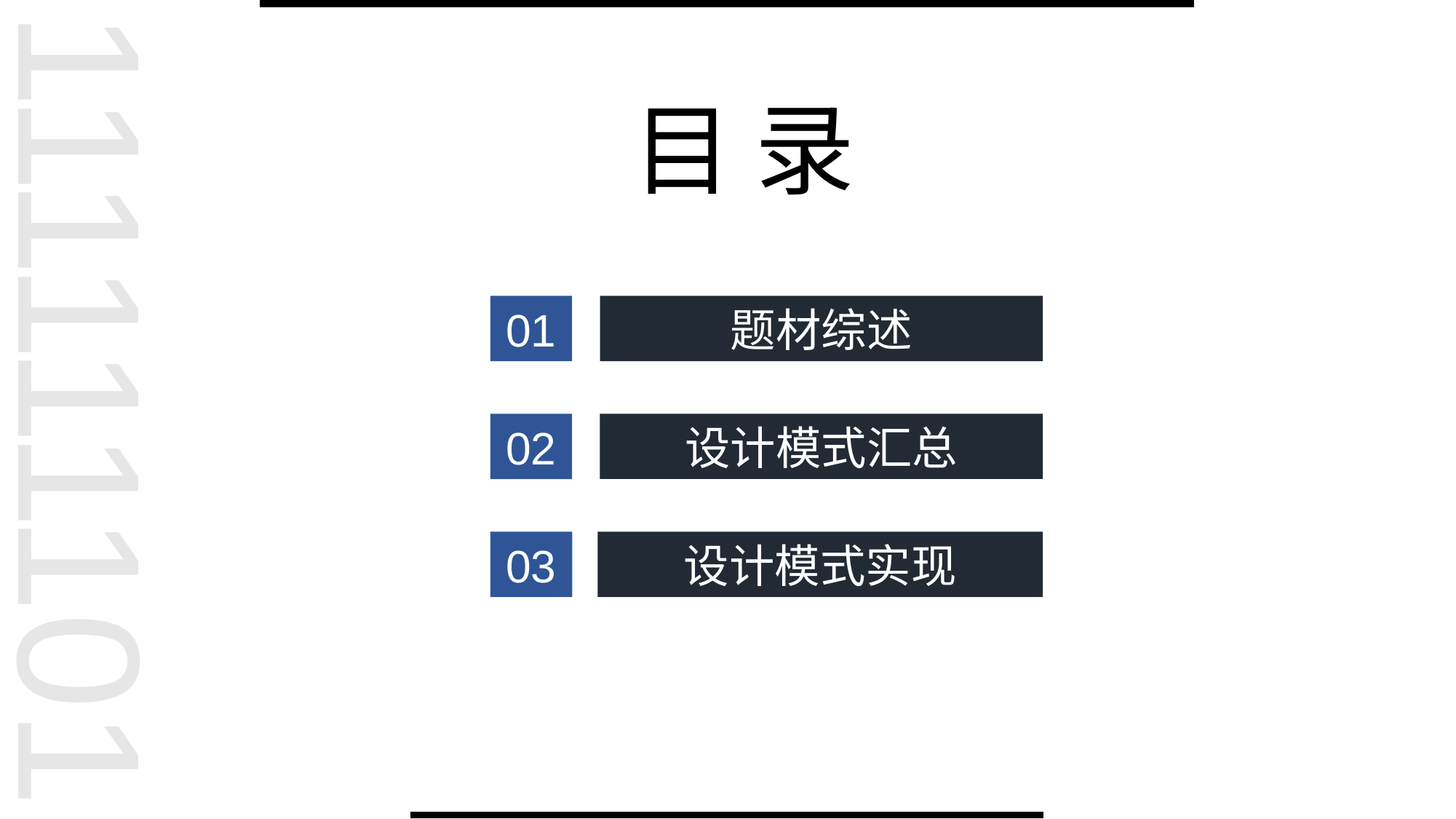

111111101

# 目 录
题材综述
01
2
设计模式汇总
02
03
设计模式实现